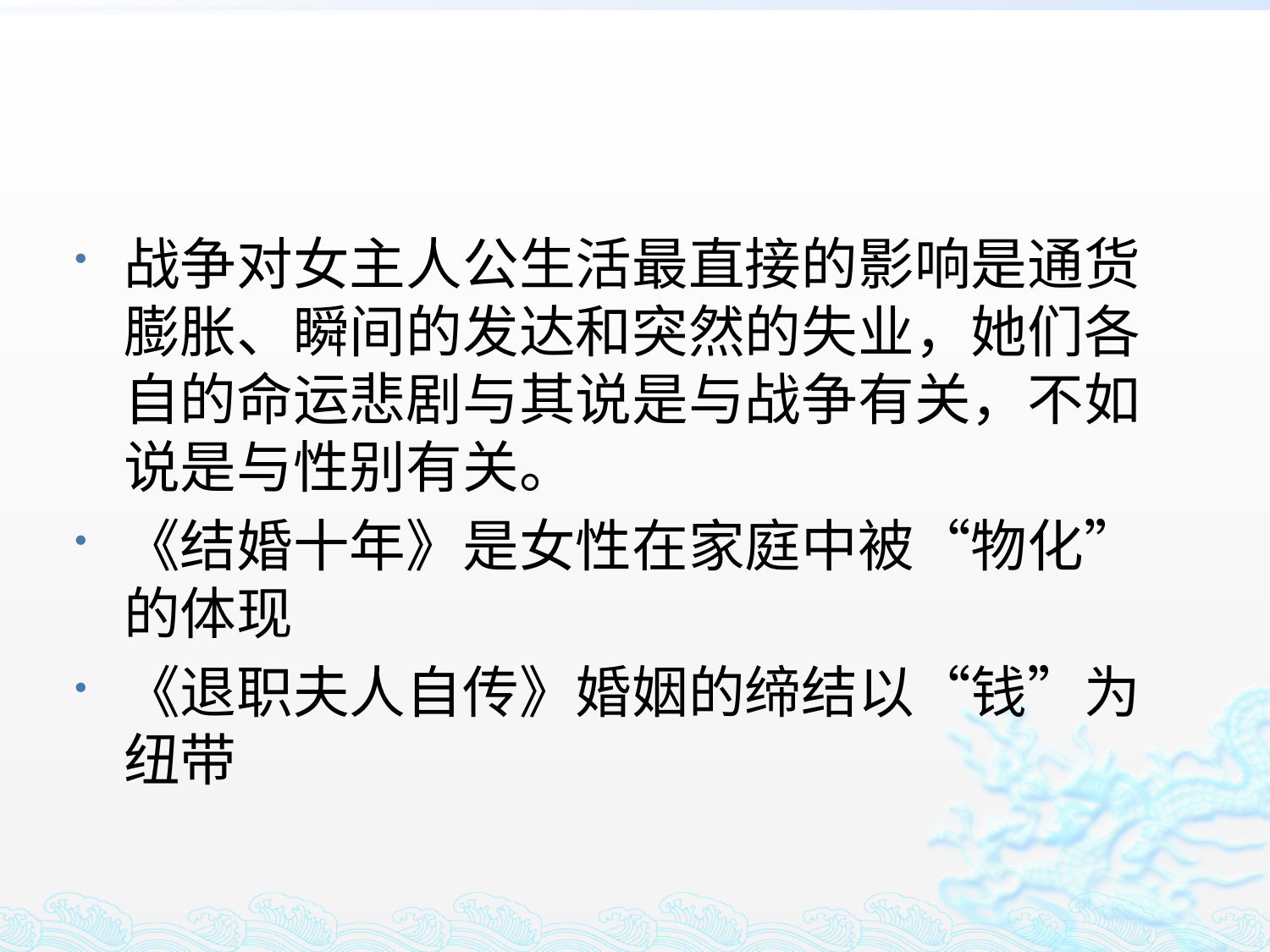

#
战争对女主人公生活最直接的影响是通货膨胀、瞬间的发达和突然的失业，她们各自的命运悲剧与其说是与战争有关，不如说是与性别有关。
《结婚十年》是女性在家庭中被“物化”的体现
《退职夫人自传》婚姻的缔结以“钱”为纽带